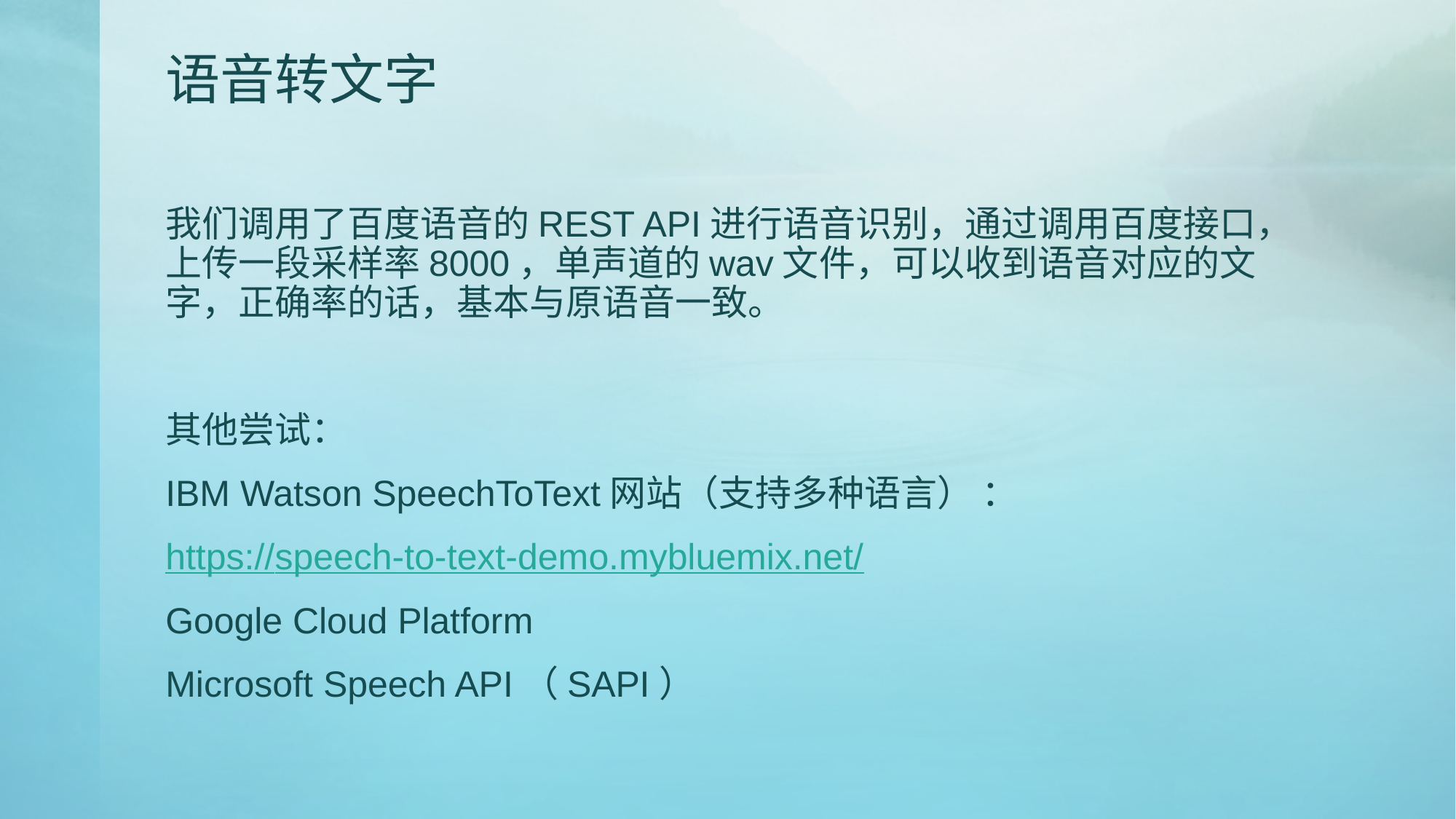

# 语音转文字
我们调用了百度语音的REST API进行语音识别，通过调用百度接口，上传一段采样率8000，单声道的wav文件，可以收到语音对应的文字，正确率的话，基本与原语音一致。

其他尝试：
IBM Watson SpeechToText网站（支持多种语言） ：
https://speech-to-text-demo.mybluemix.net/
Google Cloud Platform
Microsoft Speech API（SAPI）